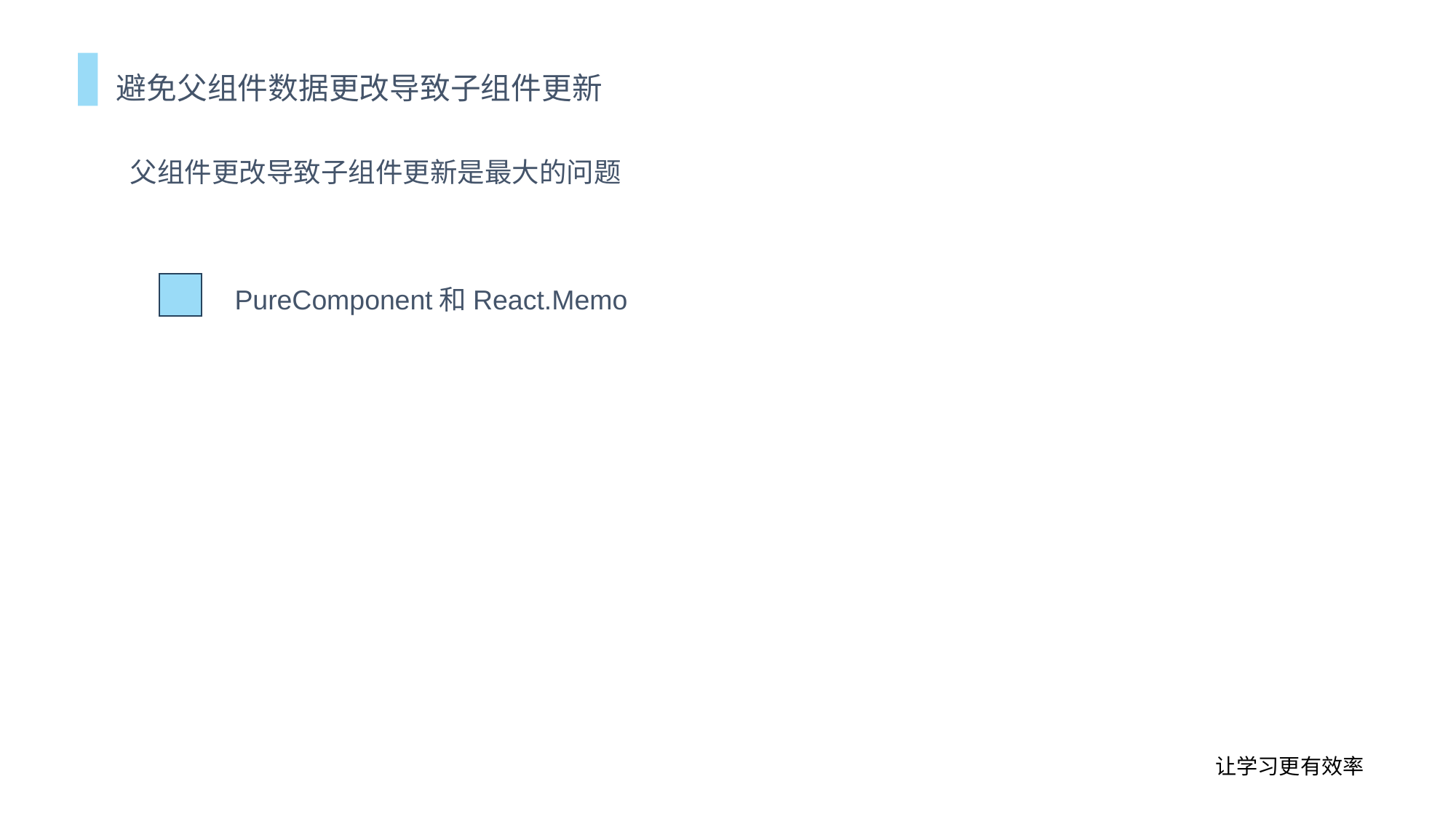

避免父组件数据更改导致子组件更新

父组件更改导致子组件更新是最大的问题

PureComponent和React.Memo